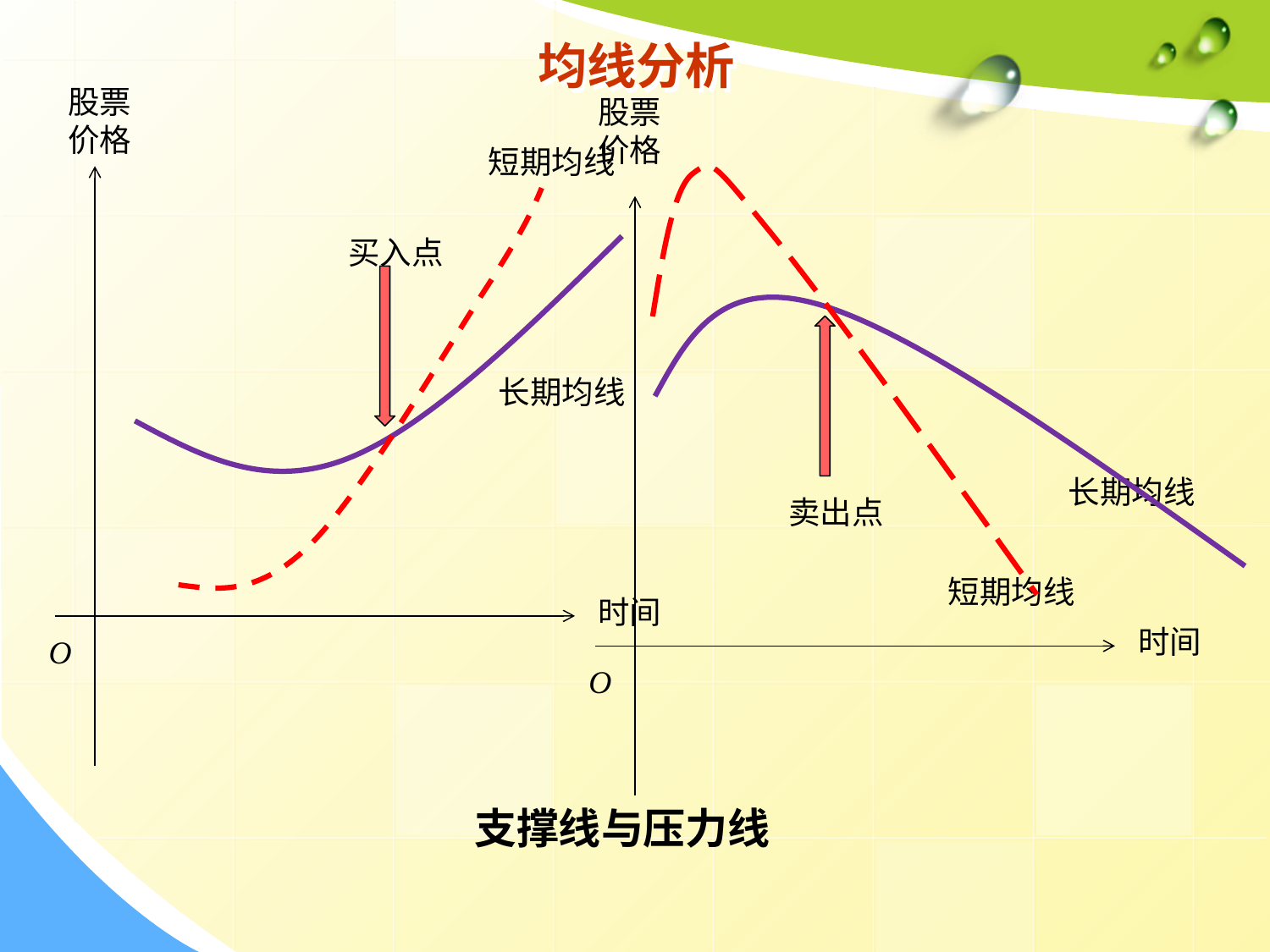

# 均线分析
股票
价格
股票
价格
短期均线

买入点

长期均线
长期均线
卖出点
短期均线
时间
时间
O
O
支撑线与压力线